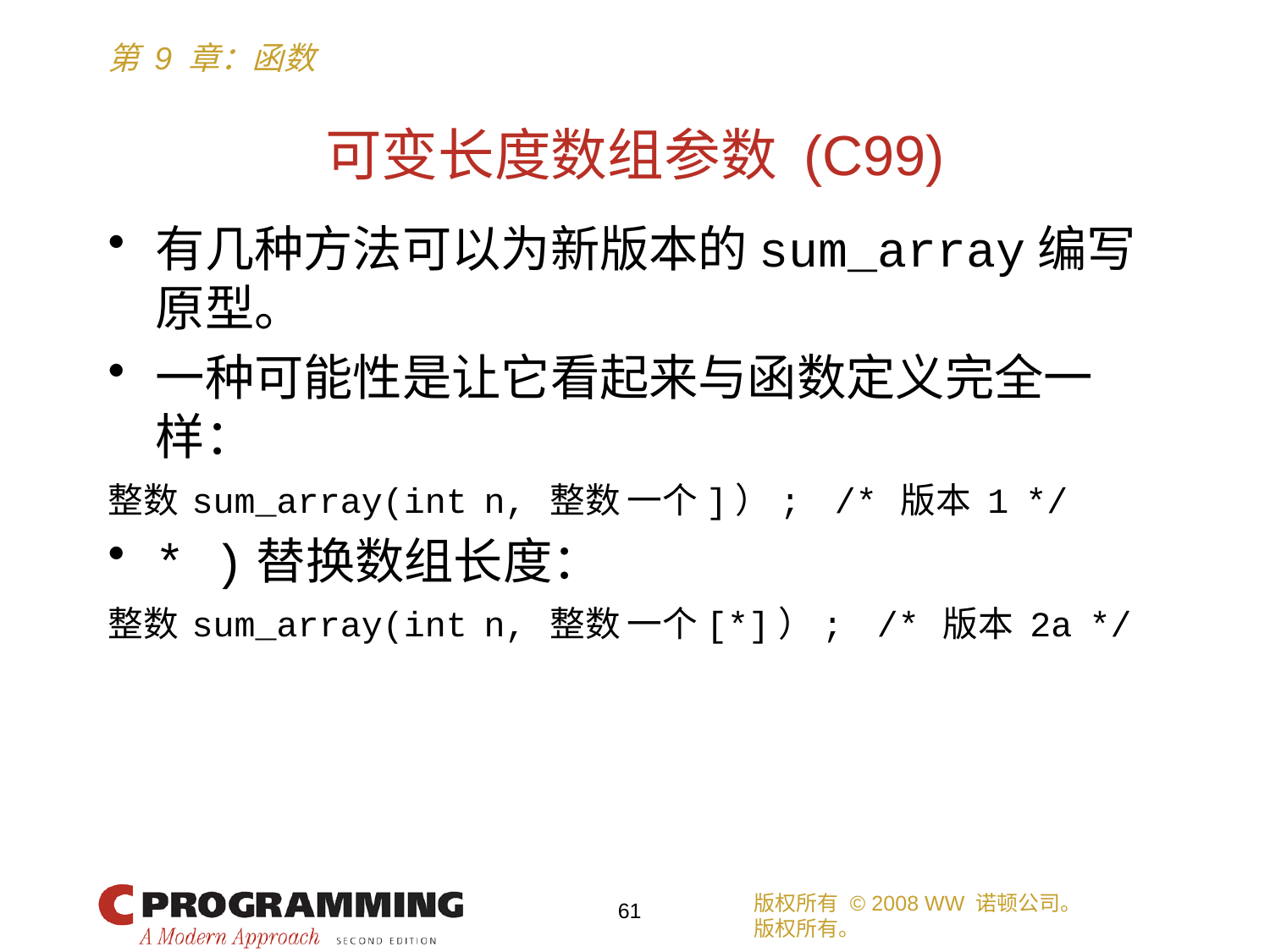

# 可变长度数组参数 (C99)
有几种方法可以为新版本的sum_array编写原型。
一种可能性是让它看起来与函数定义完全一样：
整数 sum_array(int n, 整数 一个]）;  /* 版本 1 */
* )替换数组长度：
整数 sum_array(int n, 整数 一个[*]）;  /* 版本 2a */
版权所有 © 2008 WW 诺顿公司。
版权所有。
61